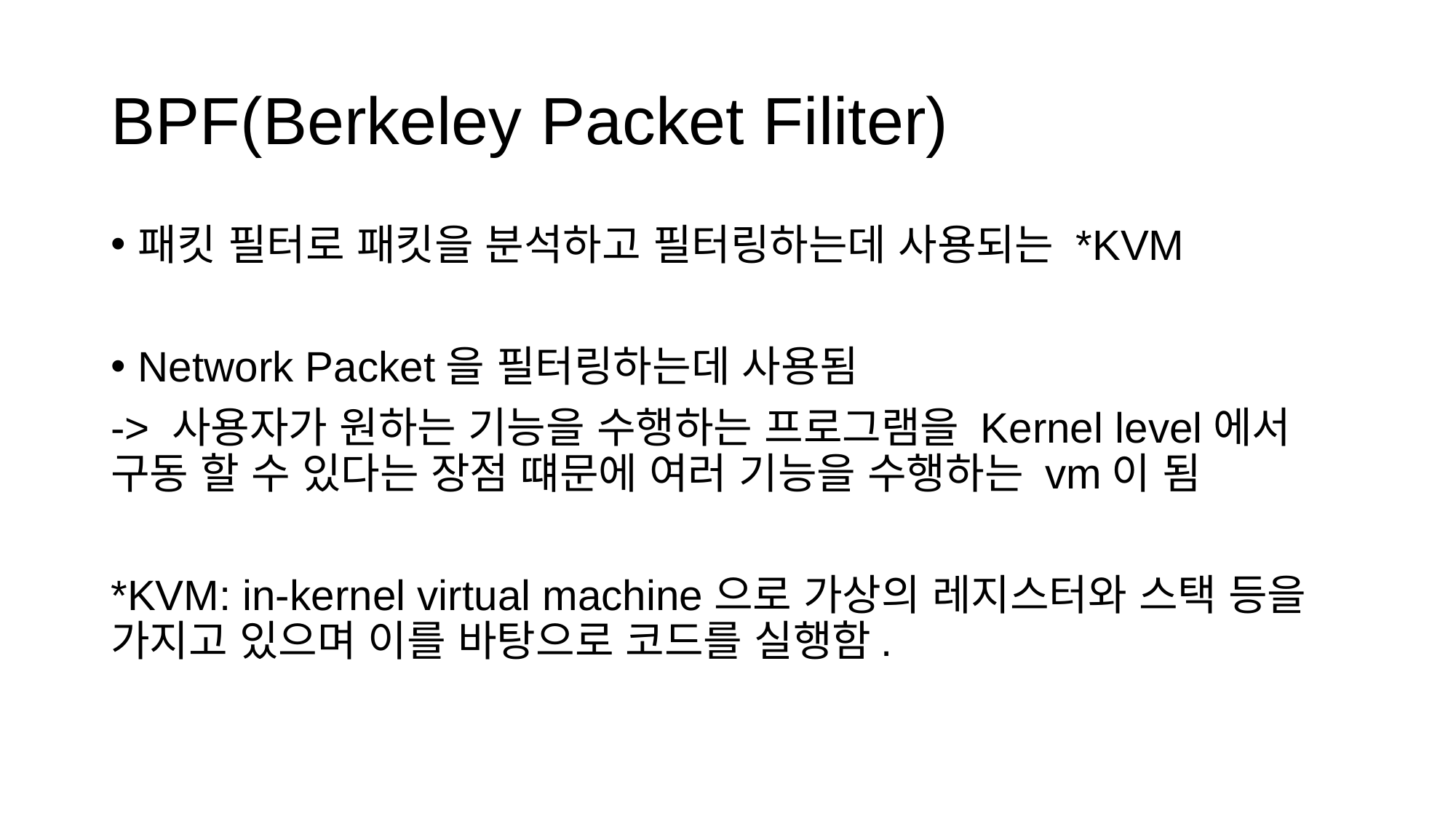

# BPF(Berkeley Packet Filiter)
패킷 필터로 패킷을 분석하고 필터링하는데 사용되는 *KVM

Network Packet을 필터링하는데 사용됨
-> 사용자가 원하는 기능을 수행하는 프로그램을 Kernel level에서 구동 할 수 있다는 장점 떄문에 여러 기능을 수행하는 vm이 됨

*KVM: in-kernel virtual machine으로 가상의 레지스터와 스택 등을 가지고 있으며 이를 바탕으로 코드를 실행함.